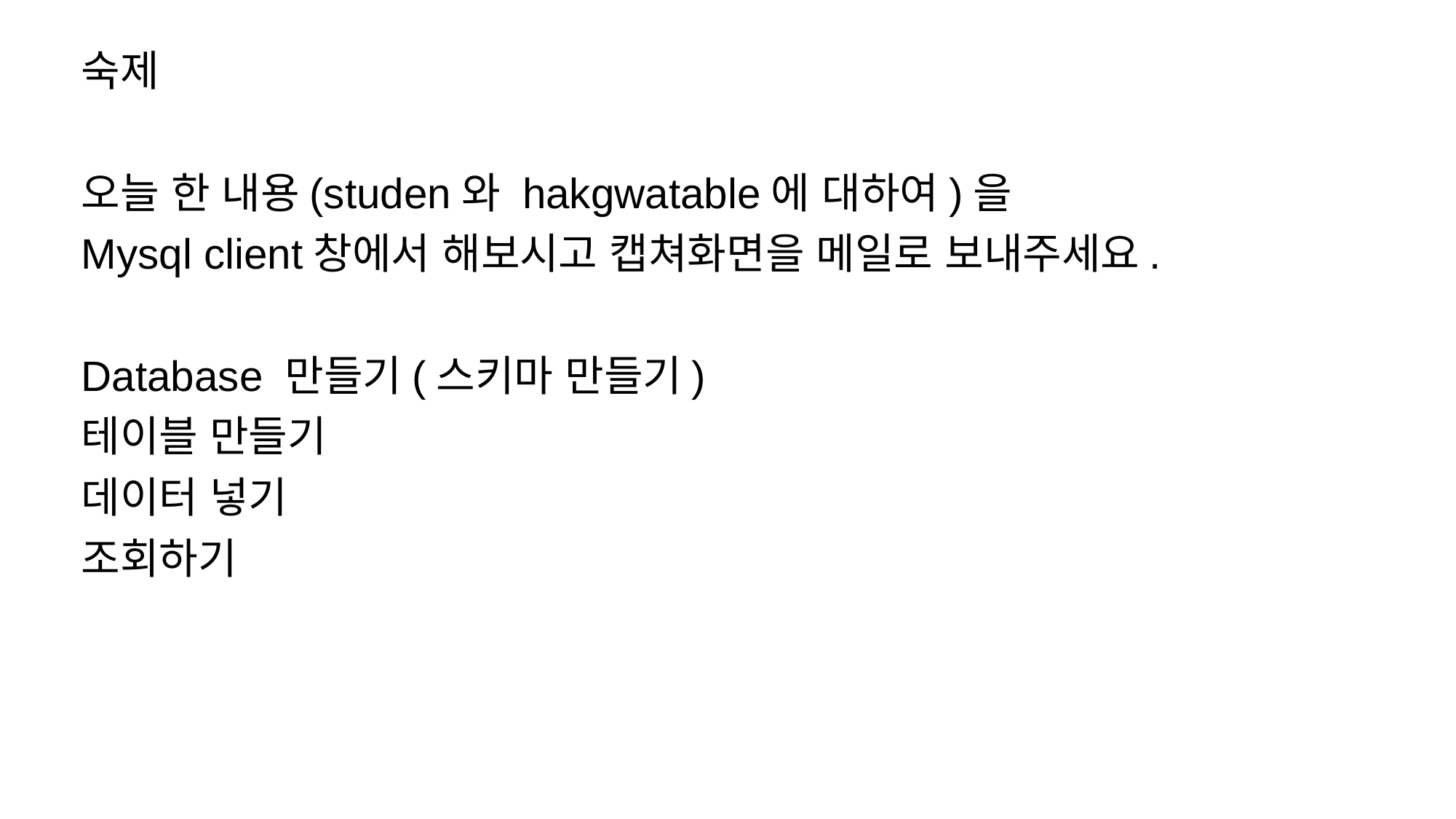

숙제

오늘 한 내용(studen와 hakgwatable에 대하여)을
Mysql client창에서 해보시고 캡쳐화면을 메일로 보내주세요.

Database 만들기(스키마 만들기)
테이블 만들기
데이터 넣기
조회하기